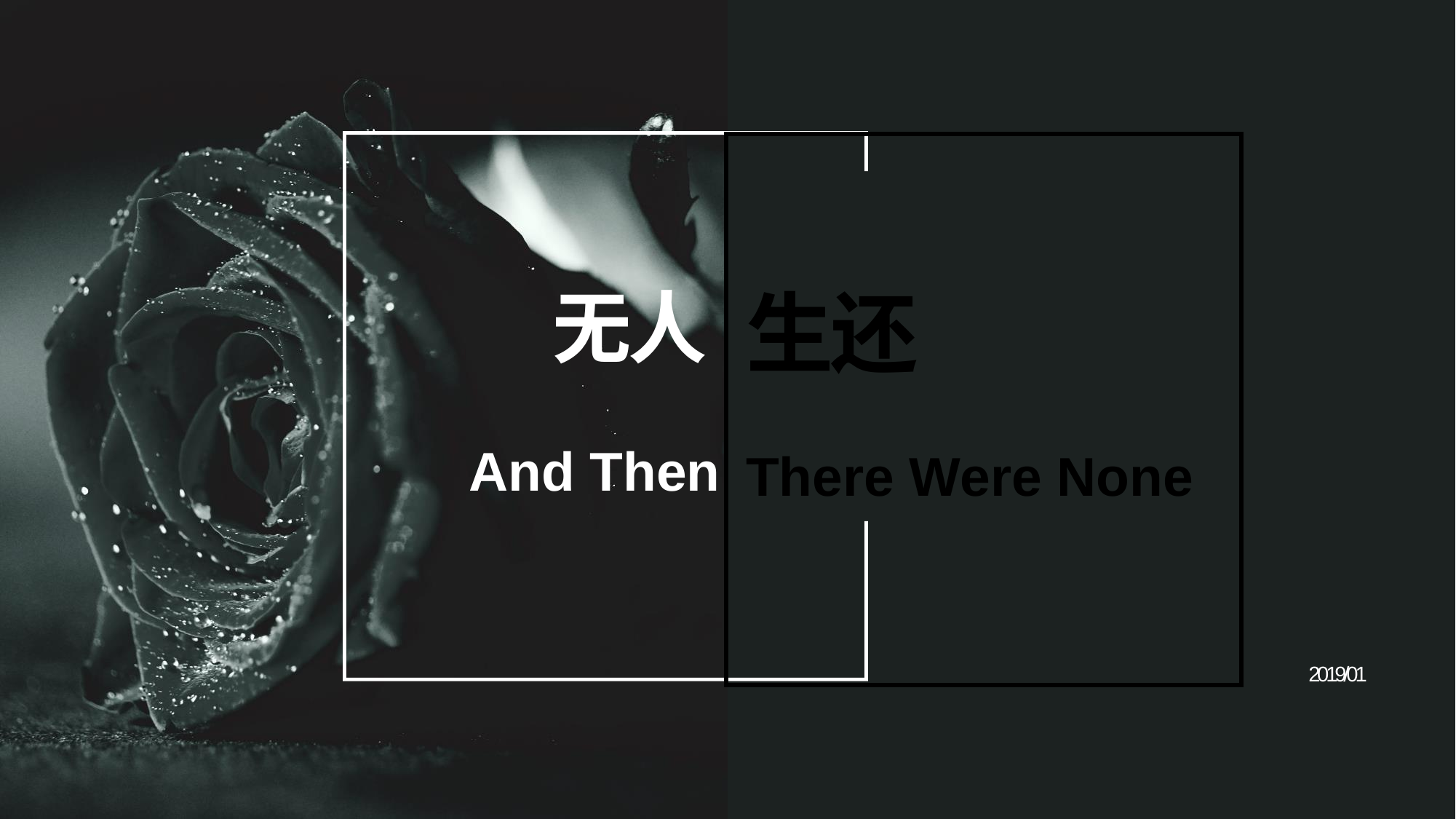

# 无人
生还

There Were None

And Then

2019/01